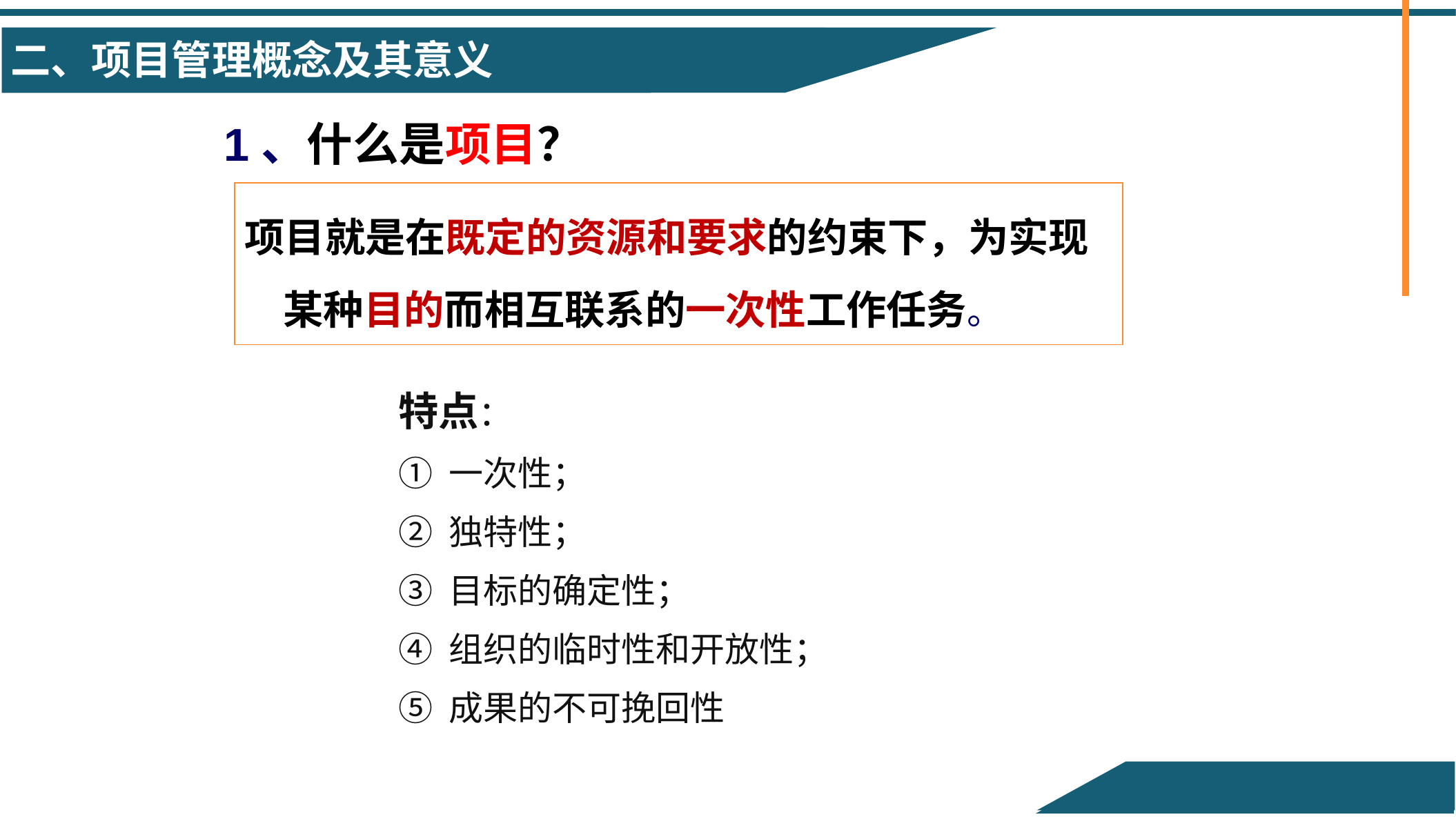

二、项目管理概念及其意义
1、什么是项目？
项目就是在既定的资源和要求的约束下，为实现某种目的而相互联系的一次性工作任务。
特点：
① 一次性；
② 独特性；
③ 目标的确定性；
④ 组织的临时性和开放性；
⑤ 成果的不可挽回性